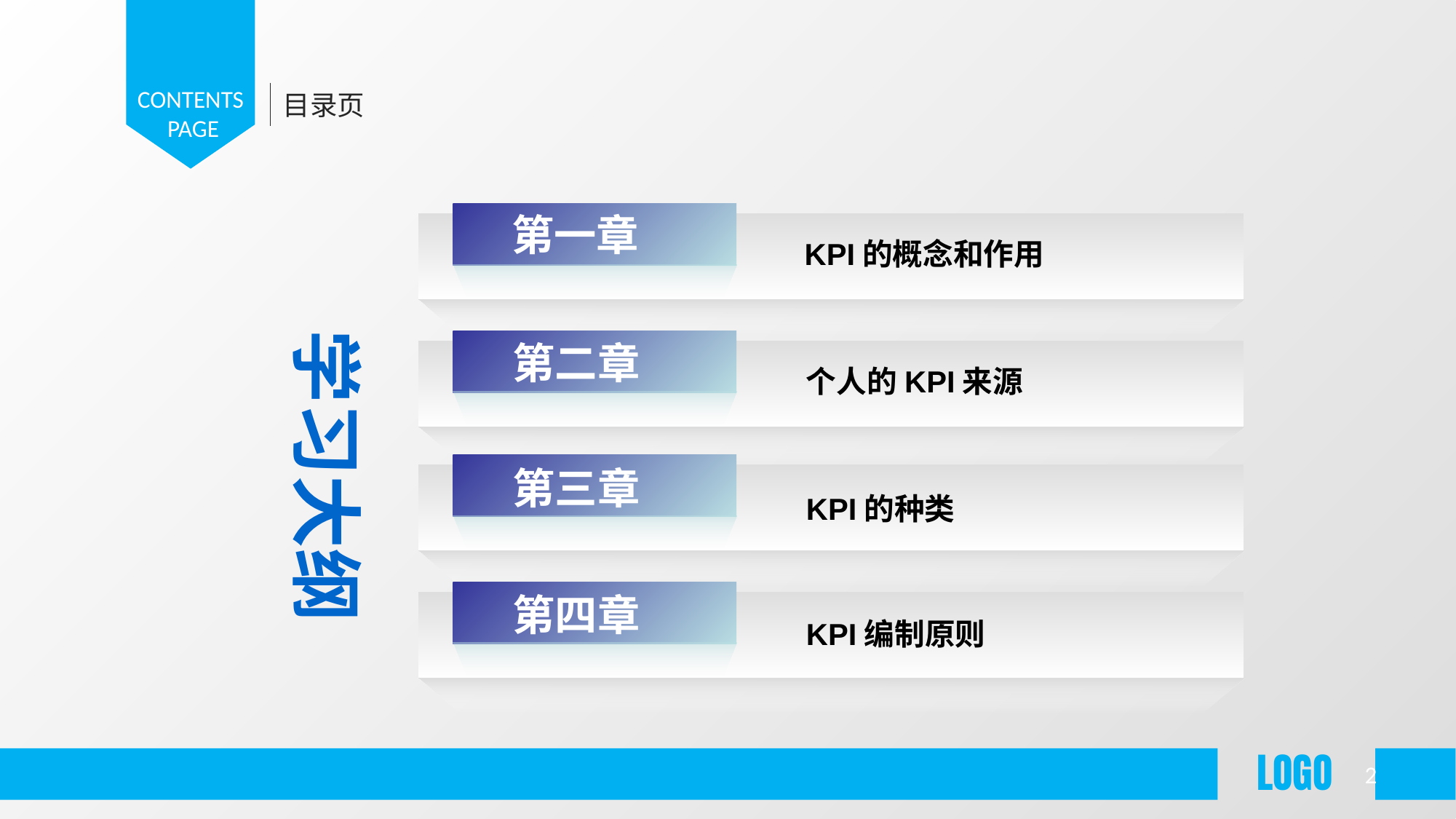

第一章

KPI的概念和作用
学习大纲
第二章

个人的KPI来源

第三章
KPI的种类

第四章
KPI编制原则